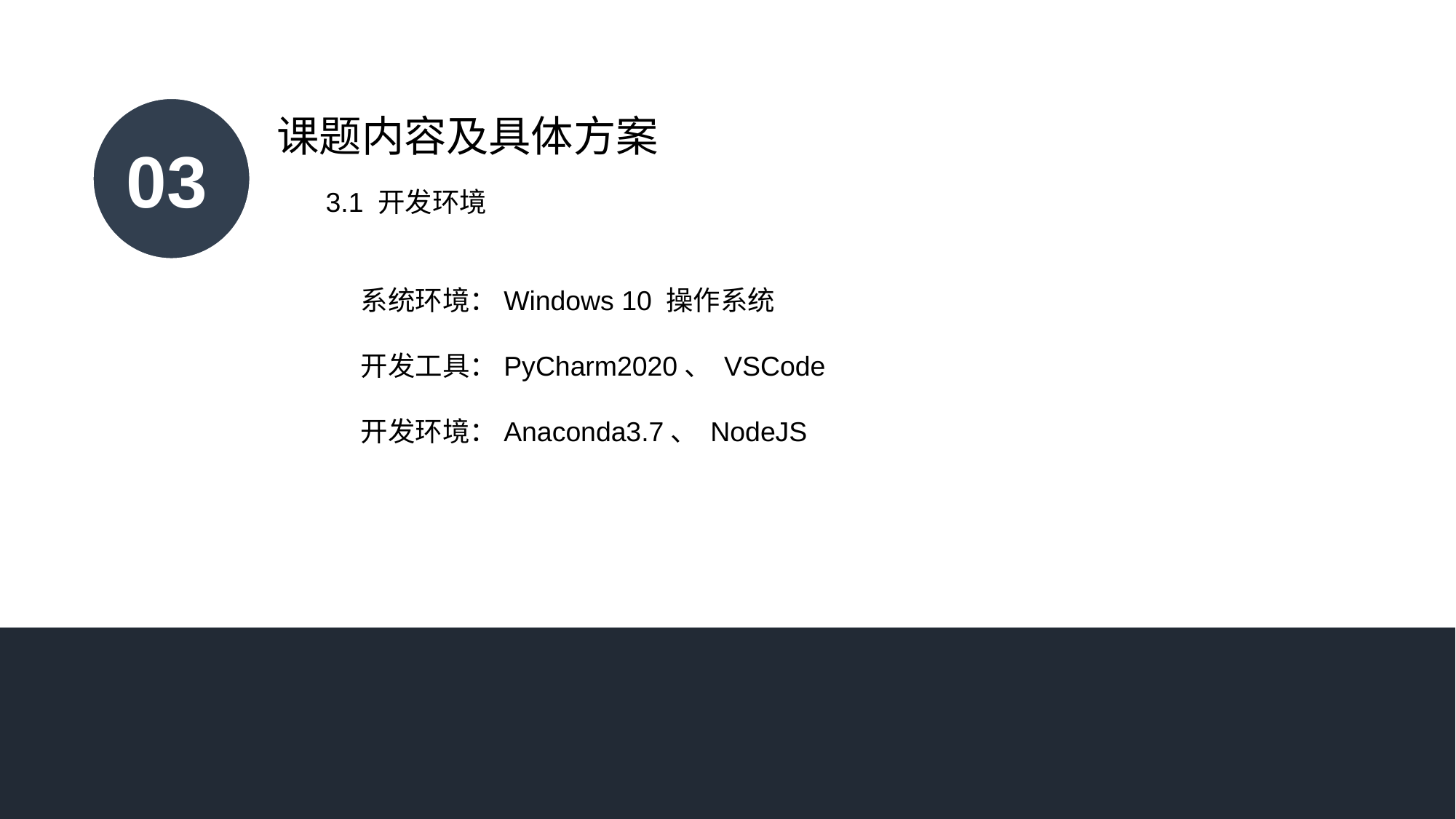

03
课题内容及具体方案
3.1 开发环境
系统环境：Windows 10 操作系统

开发工具：PyCharm2020、 VSCode

开发环境：Anaconda3.7、 NodeJS